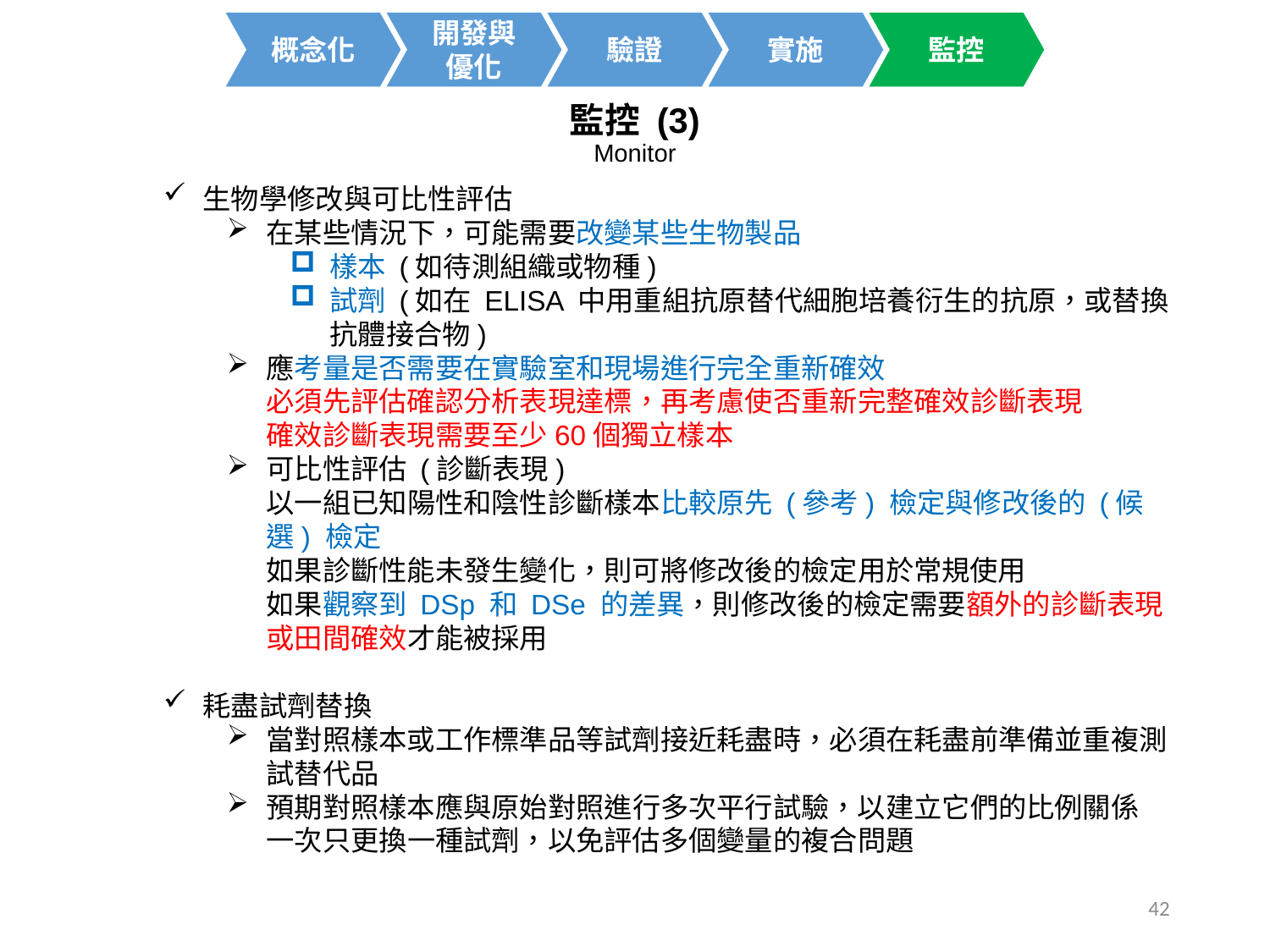

開發與
優化

概念化
驗證
實施
監控
監控 (3)
Monitor
生物學修改與可比性評估
在某些情況下，可能需要改變某些生物製品
樣本 (如待測組織或物種)
試劑 (如在 ELISA 中用重組抗原替代細胞培養衍生的抗原，或替換抗體接合物)
應考量是否需要在實驗室和現場進行完全重新確效
必須先評估確認分析表現達標，再考慮使否重新完整確效診斷表現
確效診斷表現需要至少60個獨立樣本
可比性評估 (診斷表現)
以一組已知陽性和陰性診斷樣本比較原先 (參考) 檢定與修改後的 (候選) 檢定
如果診斷性能未發生變化，則可將修改後的檢定用於常規使用
如果觀察到 DSp 和 DSe 的差異，則修改後的檢定需要額外的診斷表現或田間確效才能被採用

耗盡試劑替換
當對照樣本或工作標準品等試劑接近耗盡時，必須在耗盡前準備並重複測試替代品
預期對照樣本應與原始對照進行多次平行試驗，以建立它們的比例關係 一次只更換一種試劑，以免評估多個變量的複合問題

42